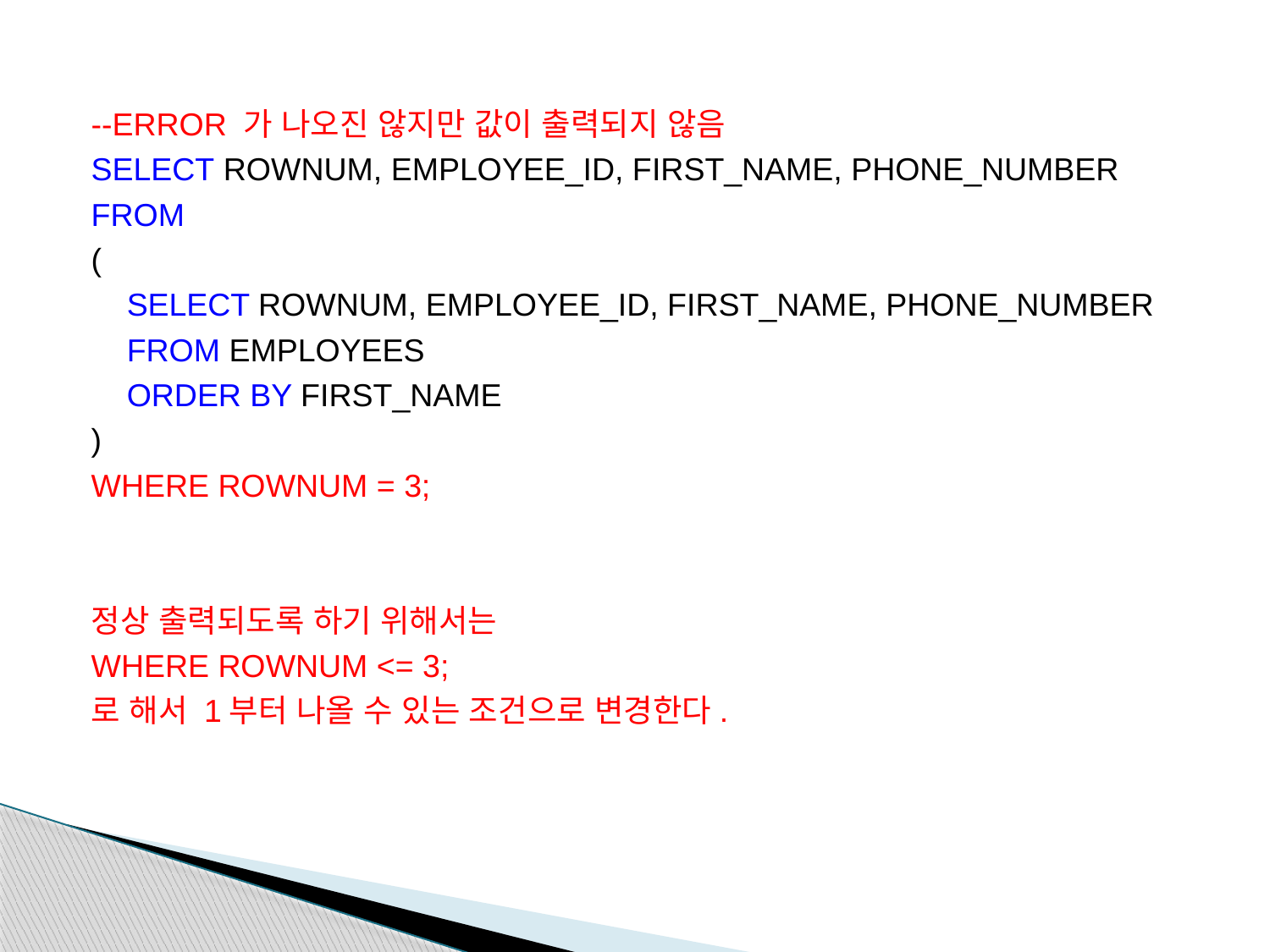

--ERROR 가 나오진 않지만 값이 출력되지 않음
SELECT ROWNUM, EMPLOYEE_ID, FIRST_NAME, PHONE_NUMBER
FROM
(
	SELECT ROWNUM, EMPLOYEE_ID, FIRST_NAME, PHONE_NUMBER
	FROM EMPLOYEES
	ORDER BY FIRST_NAME
)
WHERE ROWNUM = 3;

정상 출력되도록 하기 위해서는
WHERE ROWNUM <= 3;
로 해서 1부터 나올 수 있는 조건으로 변경한다.